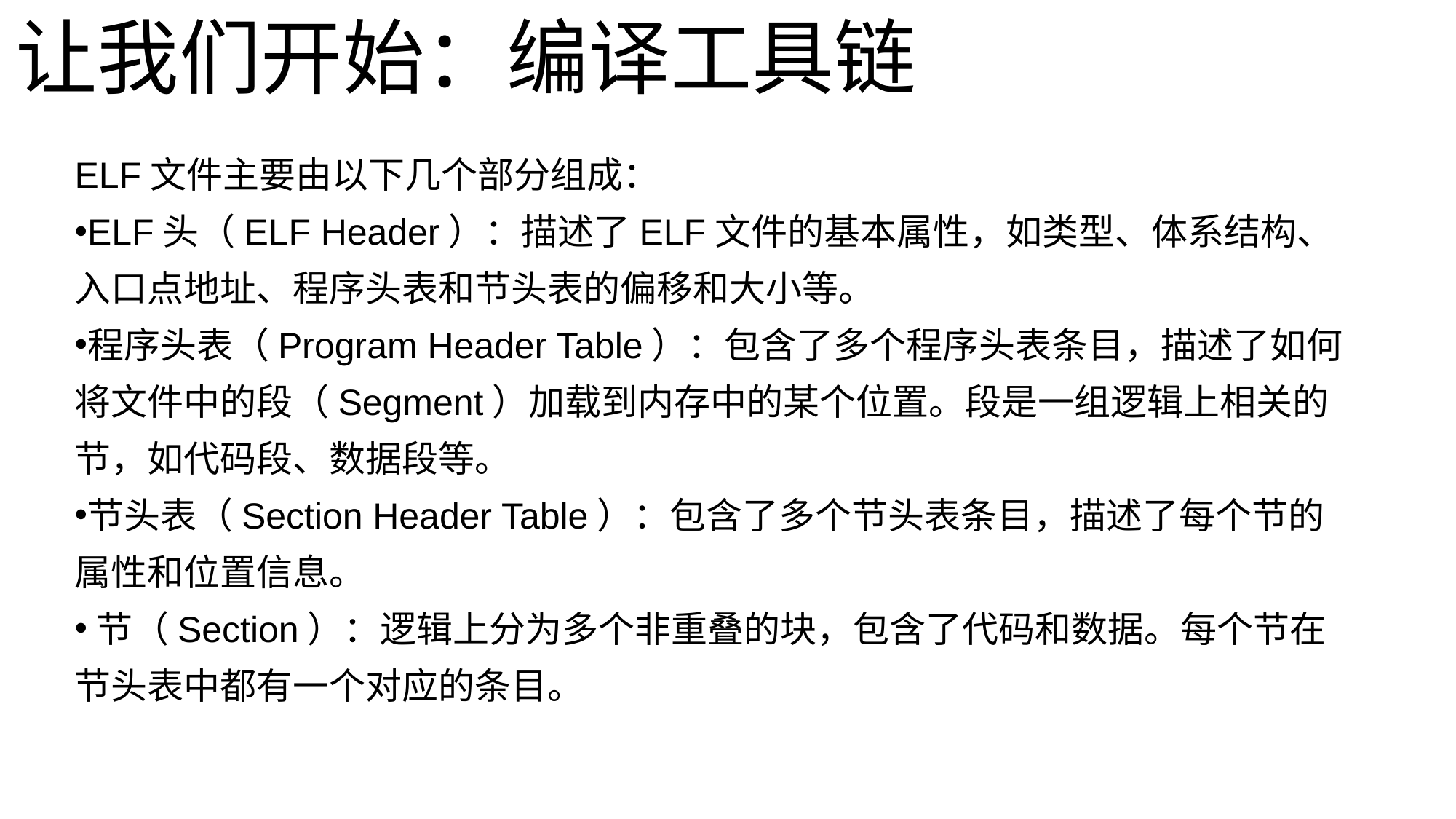

让我们开始：编译工具链
ELF文件主要由以下几个部分组成：
‌ELF头（ELF Header）‌：描述了ELF文件的基本属性，如类型、体系结构、入口点地址、程序头表和节头表的偏移和大小等。‌
程序头表（Program Header Table）‌：包含了多个程序头表条目，描述了如何将文件中的段（Segment）加载到内存中的某个位置。段是一组逻辑上相关的节，如代码段、数据段等。‌
节头表（Section Header Table）‌：包含了多个节头表条目，描述了每个节的属性和位置信息。
‌节（Section）‌：逻辑上分为多个非重叠的块，包含了代码和数据。每个节在节头表中都有一个对应的条目。